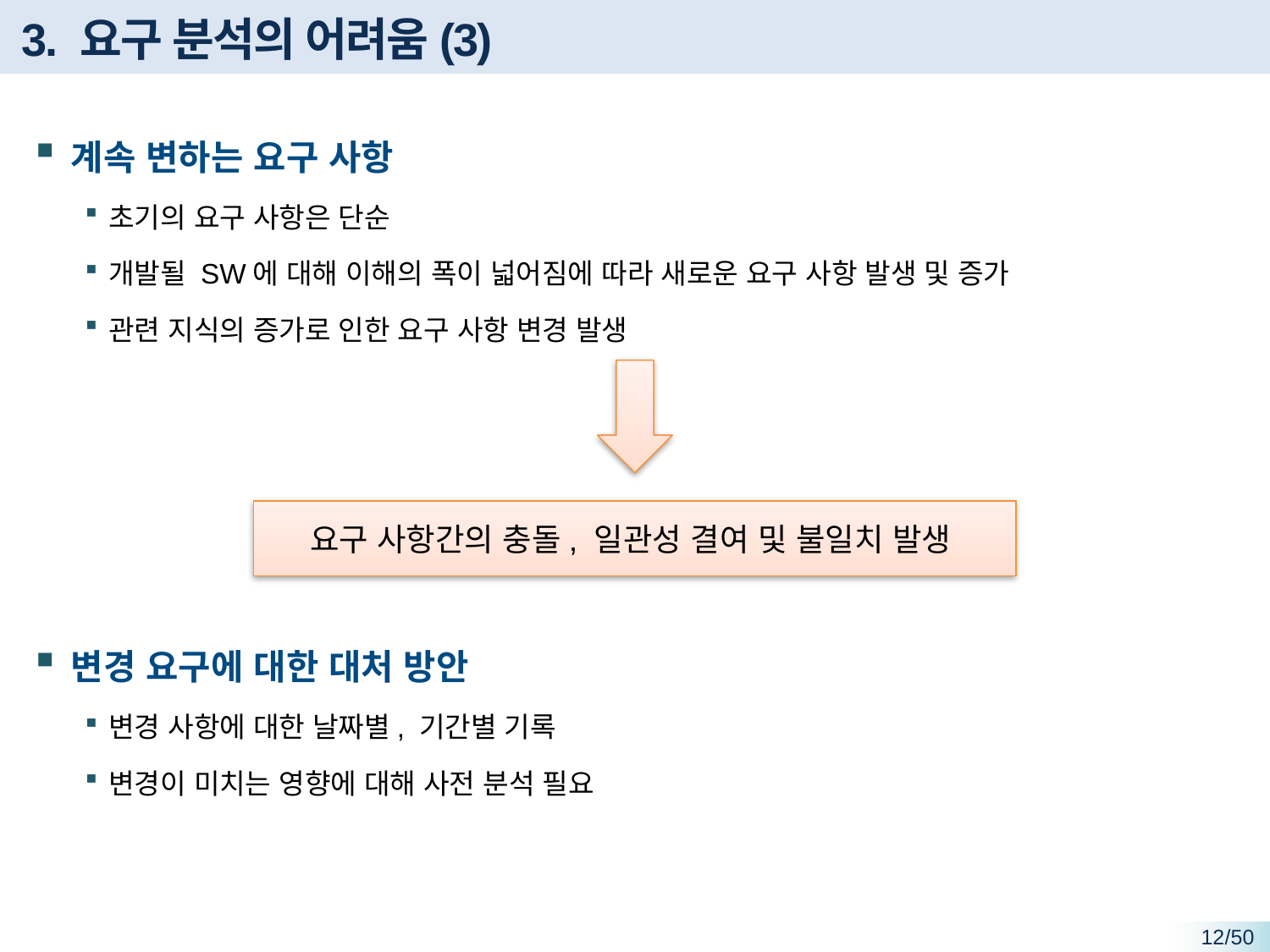

# 3. 요구 분석의 어려움(3)
계속 변하는 요구 사항
초기의 요구 사항은 단순
개발될 SW에 대해 이해의 폭이 넓어짐에 따라 새로운 요구 사항 발생 및 증가
관련 지식의 증가로 인한 요구 사항 변경 발생

변경 요구에 대한 대처 방안
변경 사항에 대한 날짜별, 기간별 기록
변경이 미치는 영향에 대해 사전 분석 필요

요구 사항간의 충돌, 일관성 결여 및 불일치 발생